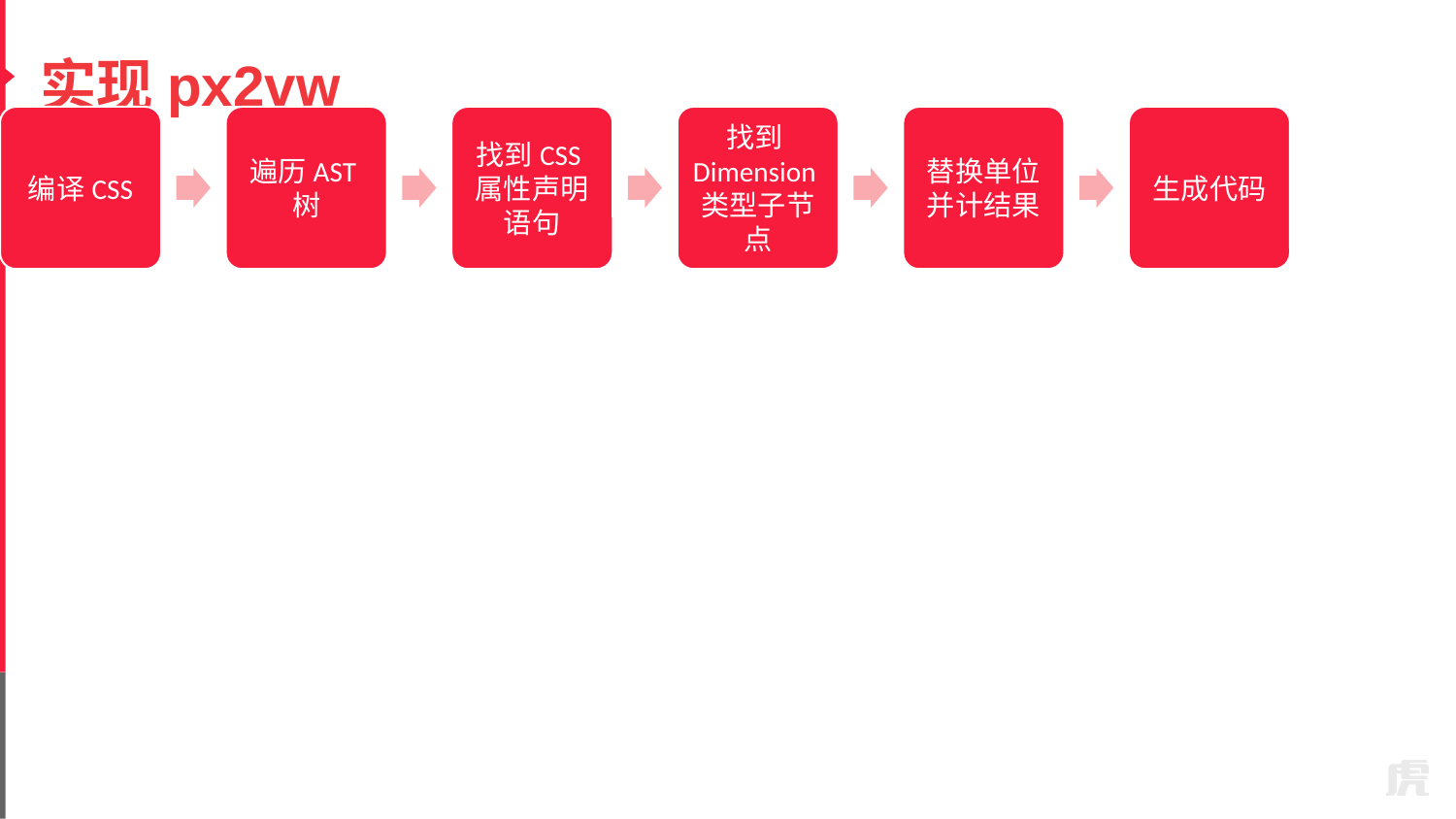

# 实现px2vw
编译CSS

遍历AST树

找到CSS属性声明语句

找到Dimension类型子节点

替换单位并计结果

生成代码